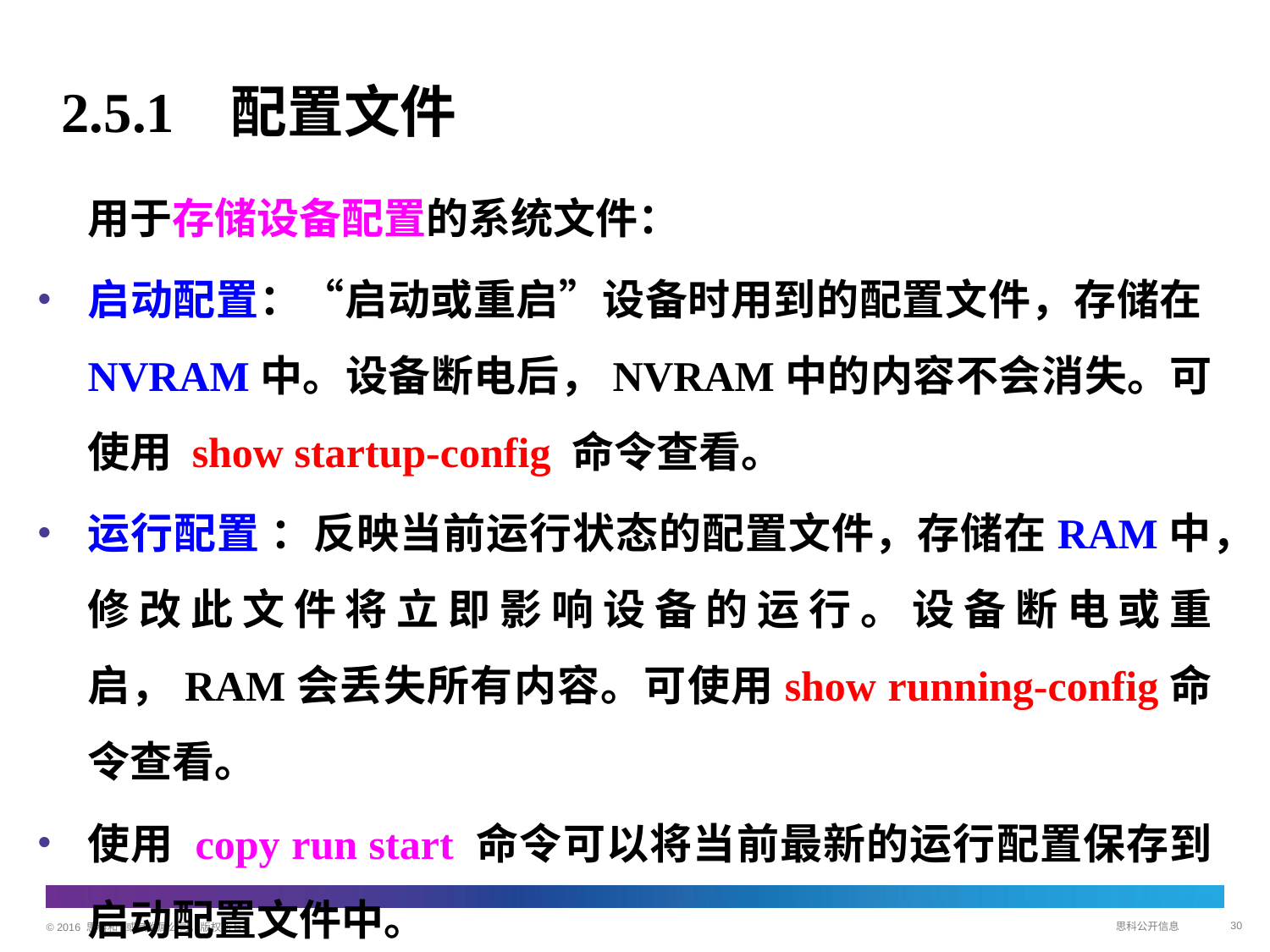

# 2.5.1   配置文件
用于存储设备配置的系统文件：
启动配置：“启动或重启”设备时用到的配置文件，存储在NVRAM中。设备断电后，NVRAM中的内容不会消失。可使用 show startup-config 命令查看。
运行配置 ：反映当前运行状态的配置文件，存储在RAM中，修改此文件将立即影响设备的运行。设备断电或重启，RAM会丢失所有内容。可使用show running-config命令查看。
使用 copy run start 命令可以将当前最新的运行配置保存到启动配置文件中。